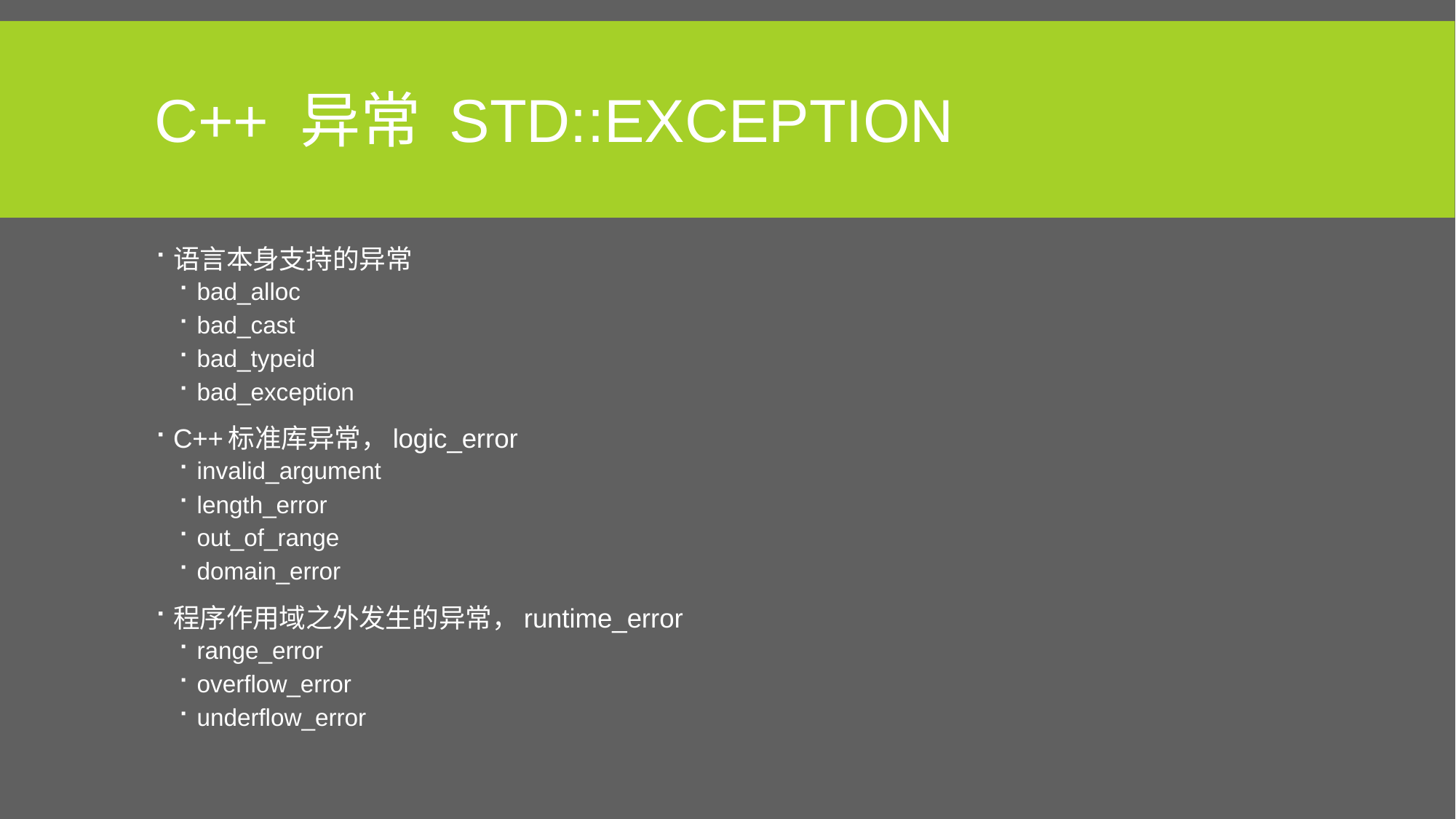

# C++ 异常 std::EXCEPTION
语言本身支持的异常
bad_alloc
bad_cast
bad_typeid
bad_exception
C++标准库异常，logic_error
invalid_argument
length_error
out_of_range
domain_error
程序作用域之外发生的异常，runtime_error
range_error
overflow_error
underflow_error